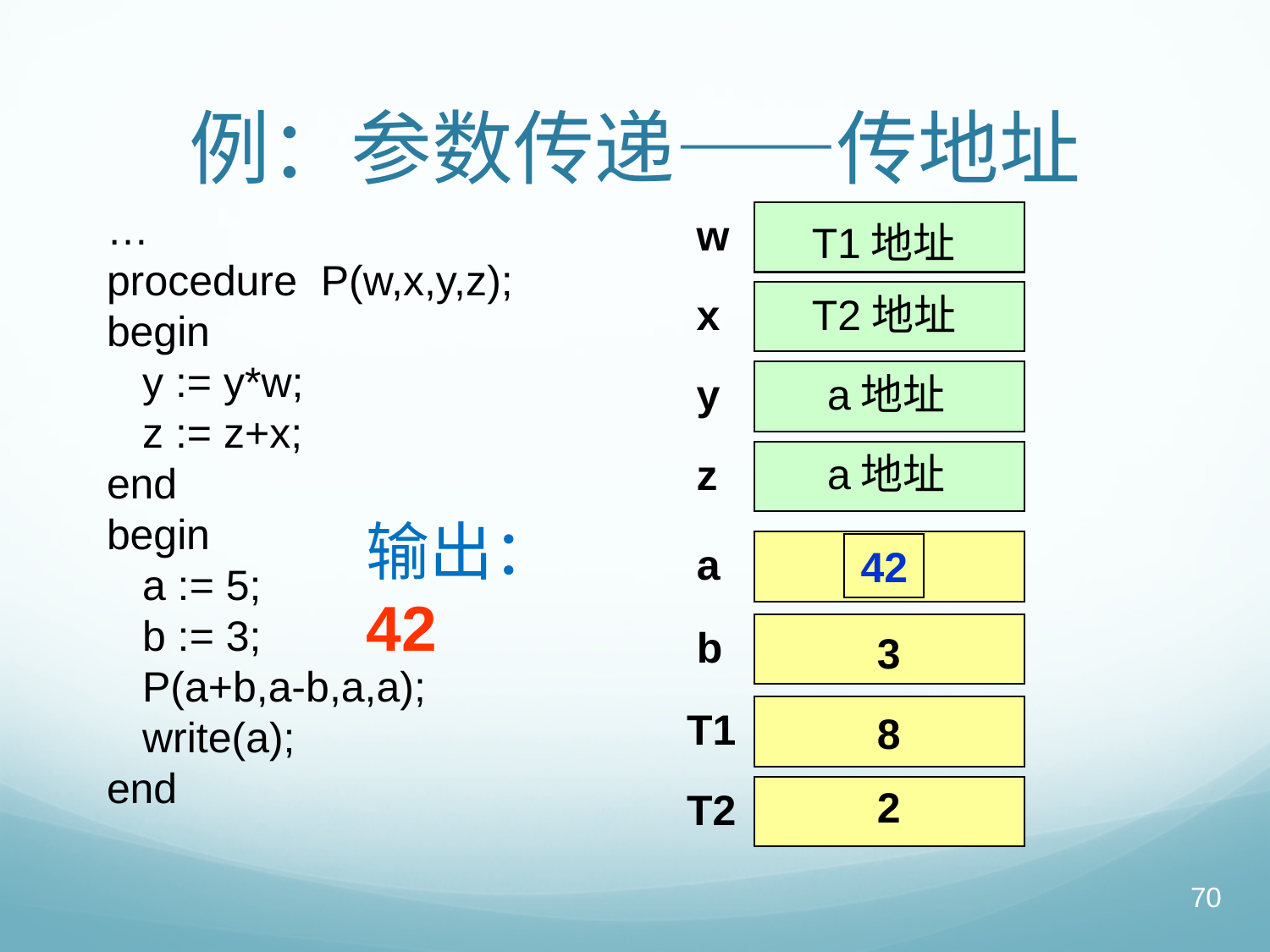

# 例：参数传递——传地址
…
procedure  P(w,x,y,z);
begin
   y := y*w;
   z := z+x;
end
begin
   a := 5;
   b := 3;
   P(a+b,a-b,a,a);
   write(a);
end
w

T1地址
x

T2地址
y

a地址
a地址
z

输出：42
a

40
42
5
b

3
T1

8
2
T2

70